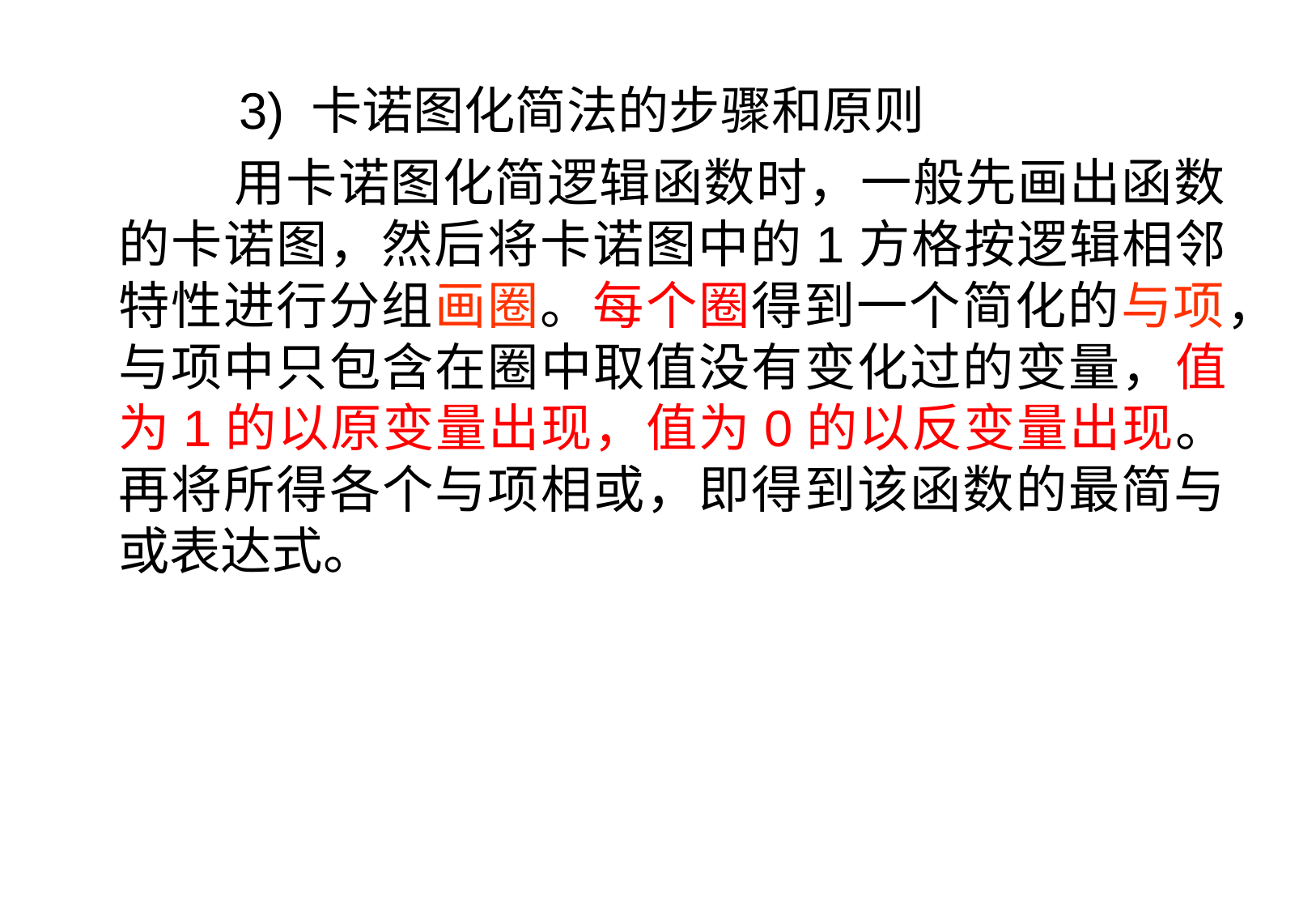

3) 卡诺图化简法的步骤和原则
            用卡诺图化简逻辑函数时，一般先画出函数的卡诺图，然后将卡诺图中的1方格按逻辑相邻特性进行分组画圈。每个圈得到一个简化的与项，与项中只包含在圈中取值没有变化过的变量，值为1的以原变量出现，值为0的以反变量出现。再将所得各个与项相或，即得到该函数的最简与或表达式。